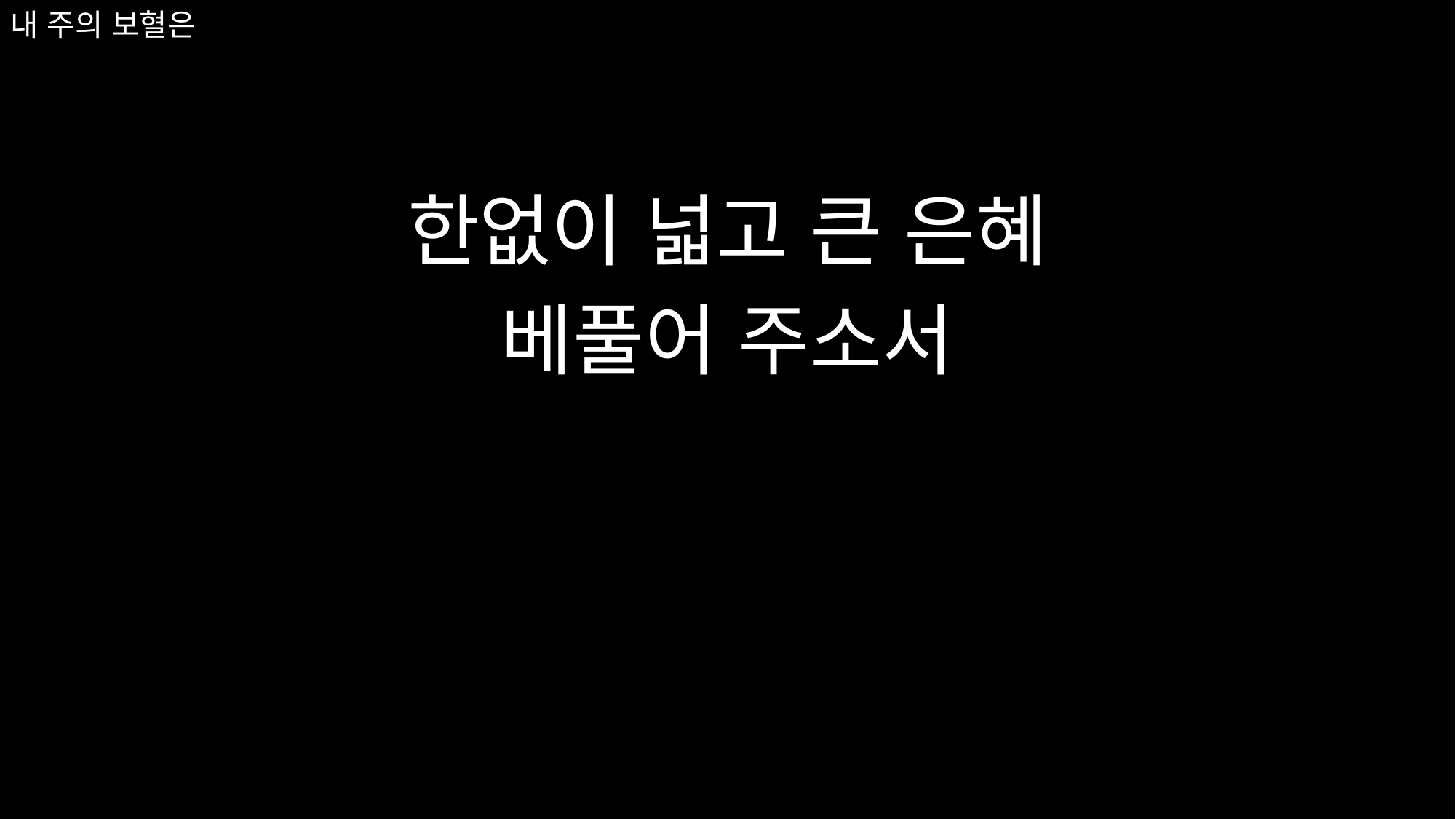

한없이 넓고 큰 은혜
베풀어 주소서
# 내 주의 보혈은